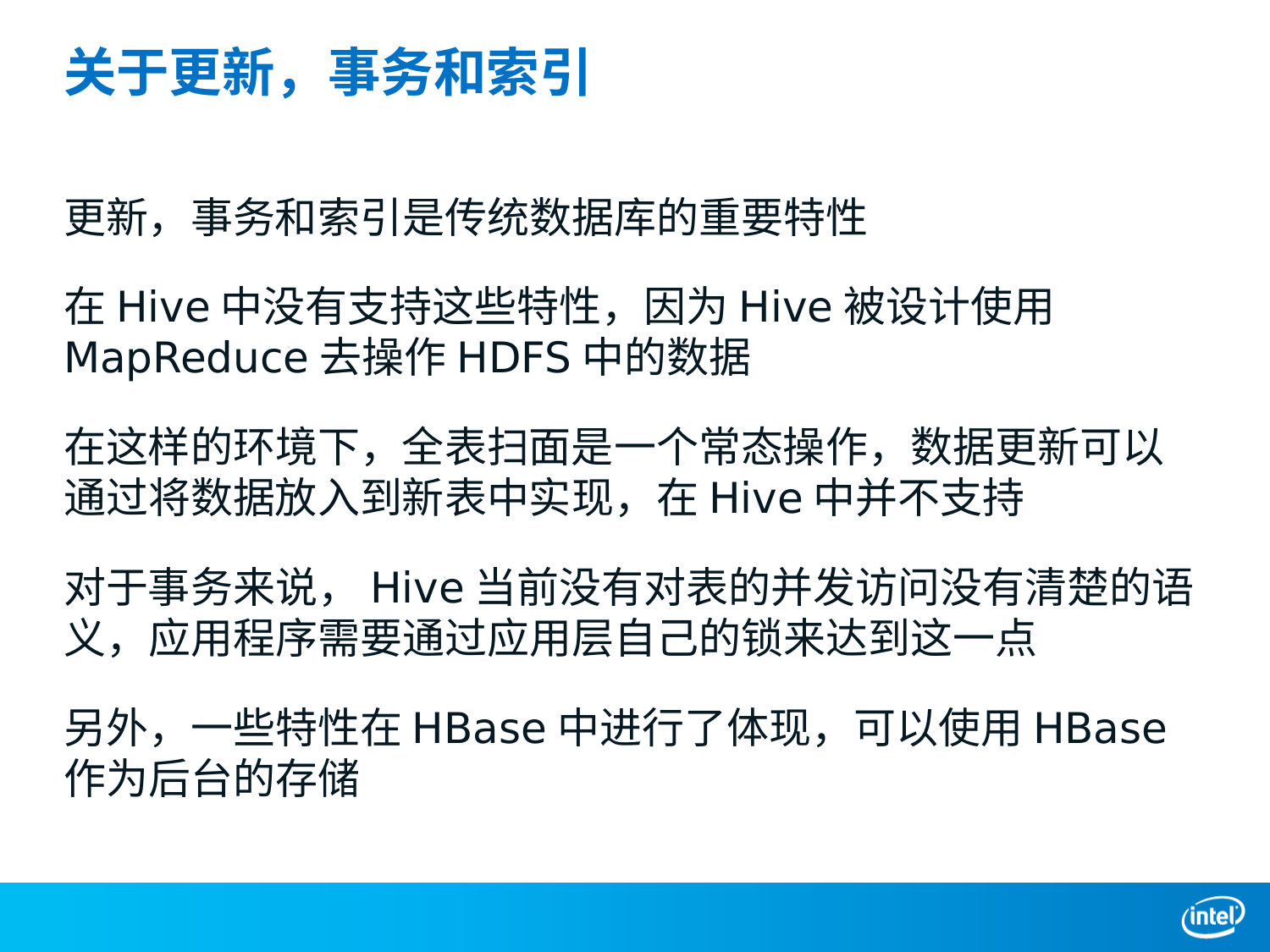

# 关于更新，事务和索引
更新，事务和索引是传统数据库的重要特性
在Hive中没有支持这些特性，因为Hive被设计使用MapReduce去操作HDFS中的数据
在这样的环境下，全表扫面是一个常态操作，数据更新可以通过将数据放入到新表中实现，在Hive中并不支持
对于事务来说，Hive当前没有对表的并发访问没有清楚的语义，应用程序需要通过应用层自己的锁来达到这一点
另外，一些特性在HBase中进行了体现，可以使用HBase作为后台的存储